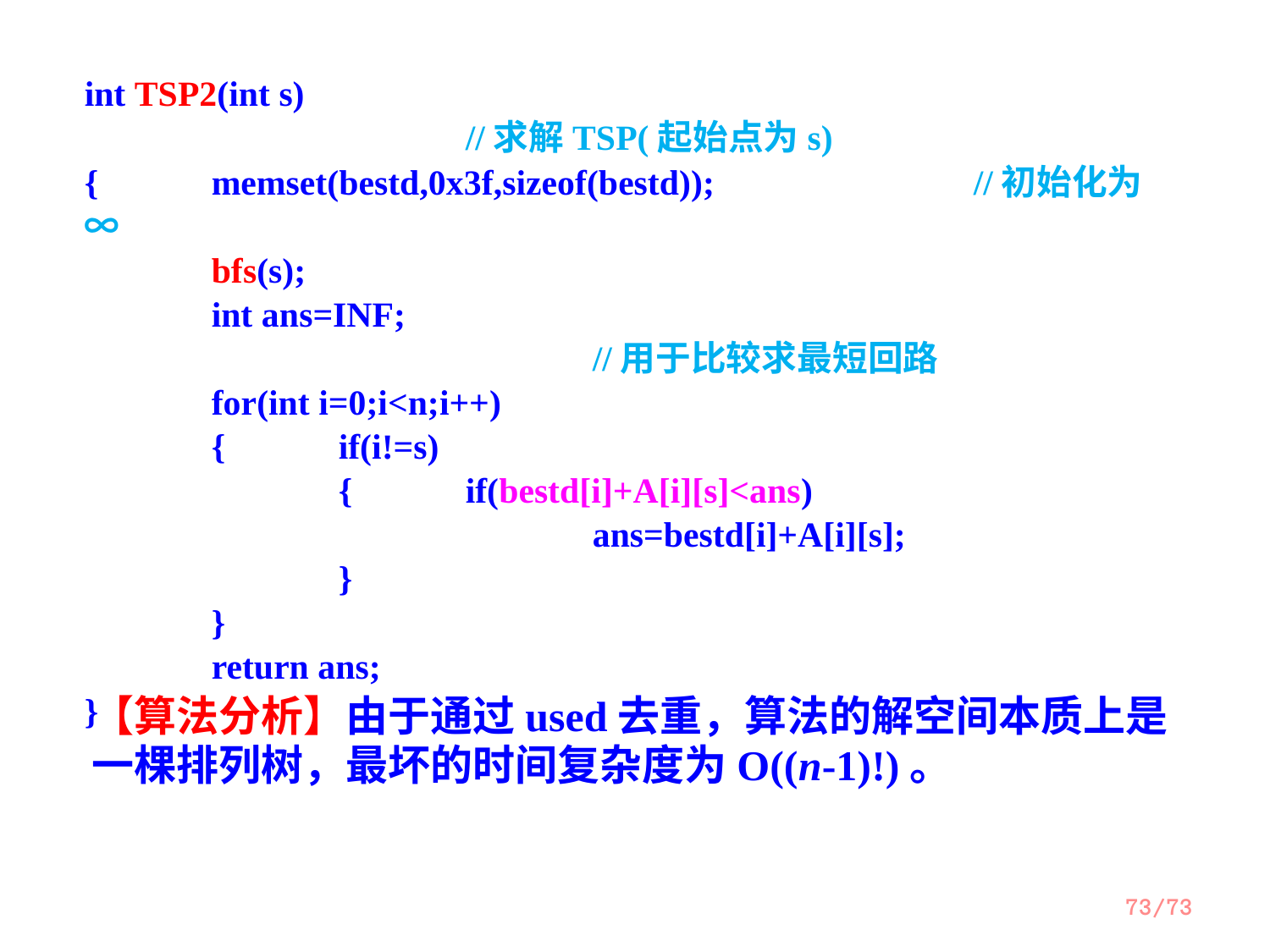

int TSP2(int s)										//求解TSP(起始点为s)
{	memset(bestd,0x3f,sizeof(bestd));			//初始化为∞
	bfs(s);
	int ans=INF;										//用于比较求最短回路
	for(int i=0;i<n;i++)
	{	if(i!=s)
		{	if(bestd[i]+A[i][s]<ans)
				ans=bestd[i]+A[i][s];
		}
	}
	return ans;
}
【算法分析】由于通过used去重，算法的解空间本质上是一棵排列树，最坏的时间复杂度为O((n-1)!)。
73/73